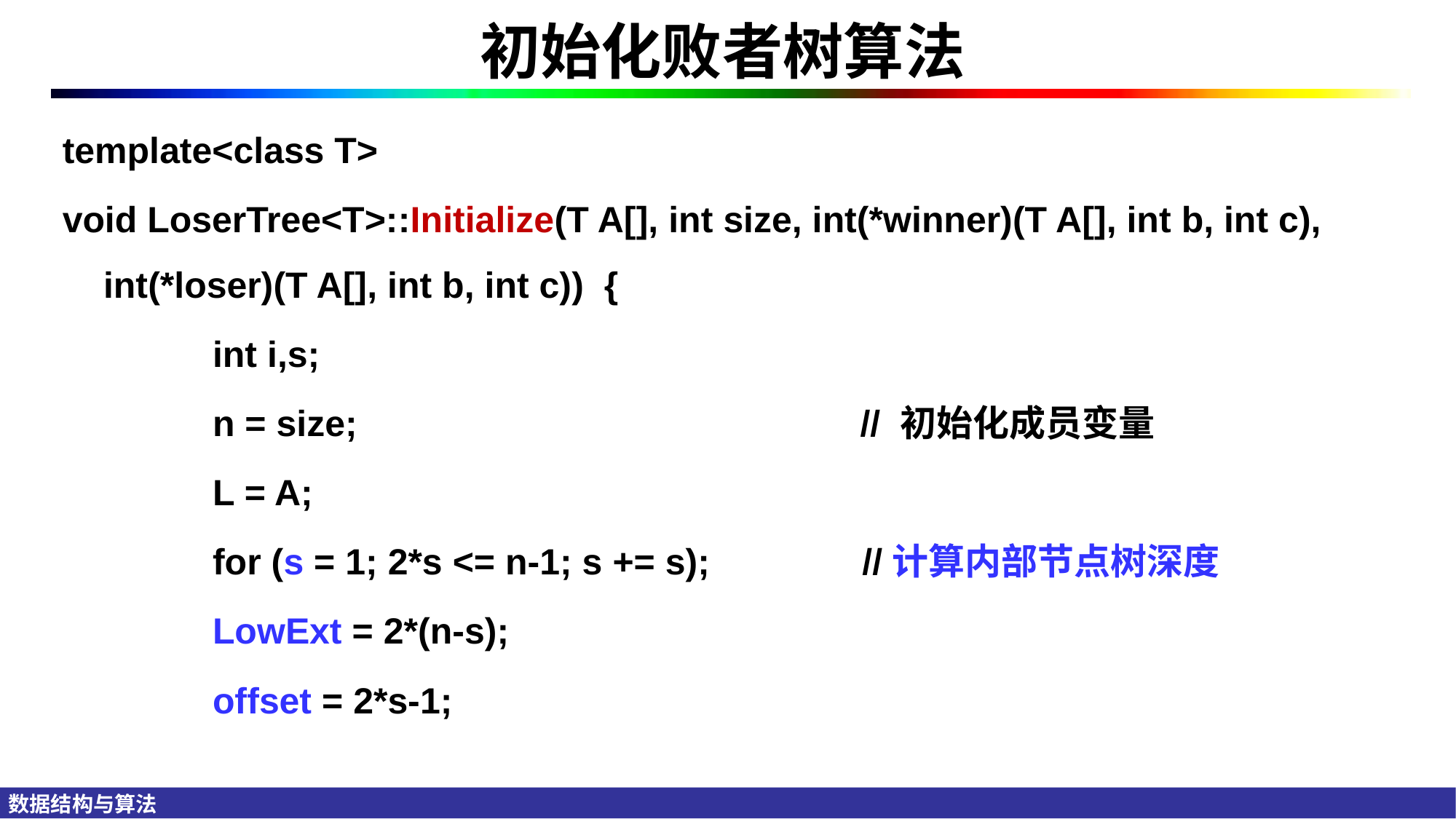

# 初始化败者树算法
template<class T>
void LoserTree<T>::Initialize(T A[], int size, int(*winner)(T A[], int b, int c), int(*loser)(T A[], int b, int c))  {
		int i,s;
		n = size;                    		          // 初始化成员变量
		L = A;
		for (s = 1; 2*s <= n-1; s += s);               //计算内部节点树深度
		LowExt = 2*(n-s);
		offset = 2*s-1;